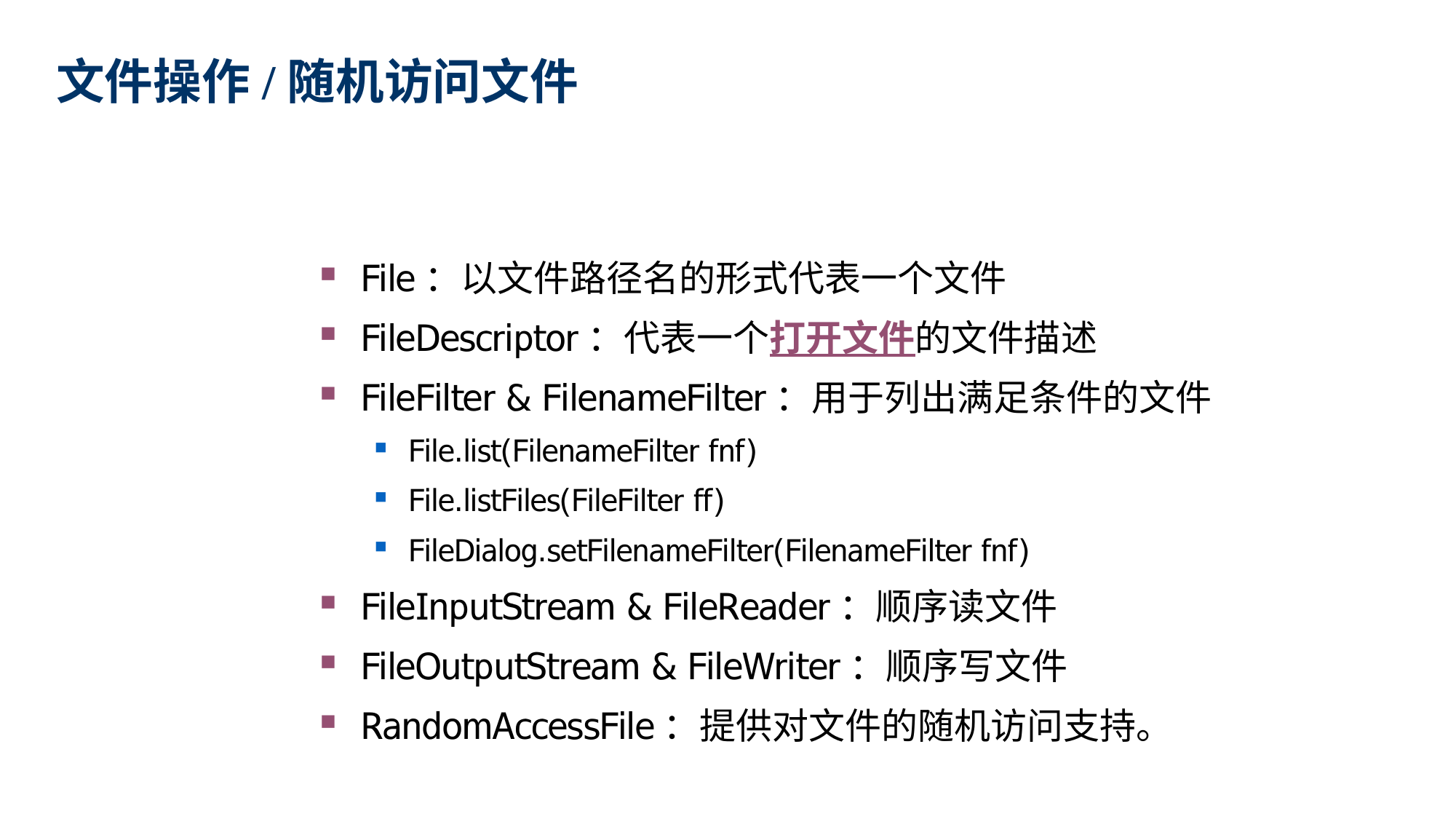

文件操作/随机访问文件
File：以文件路径名的形式代表一个文件
FileDescriptor：代表一个打开文件的文件描述
FileFilter & FilenameFilter：用于列出满足条件的文件
File.list(FilenameFilter fnf)
File.listFiles(FileFilter ff)
FileDialog.setFilenameFilter(FilenameFilter fnf)
FileInputStream & FileReader：顺序读文件
FileOutputStream & FileWriter：顺序写文件
RandomAccessFile：提供对文件的随机访问支持。